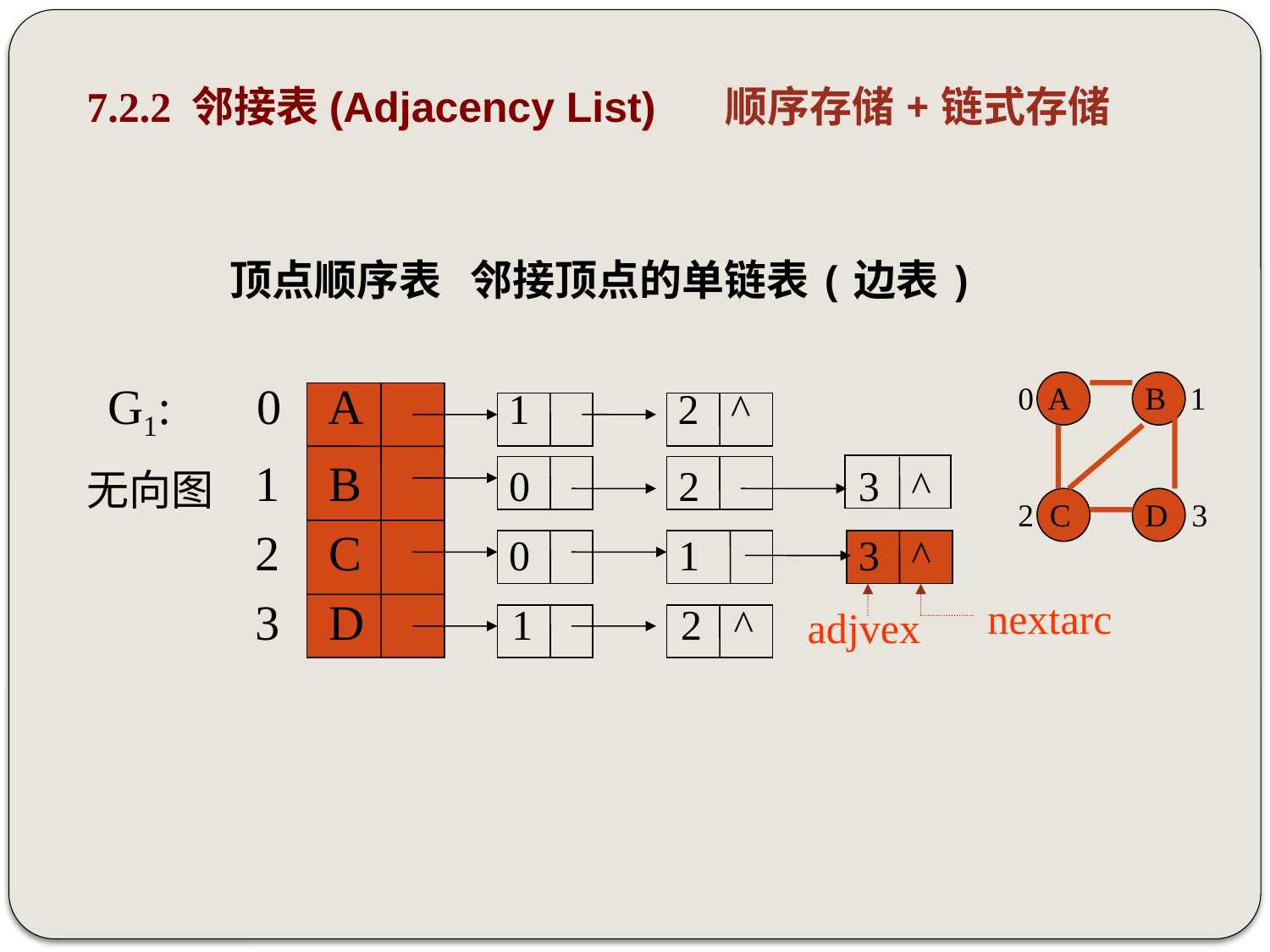

7.2.2 邻接表(Adjacency List)     顺序存储+链式存储

          顶点顺序表   邻接顶点的单链表(边表)

G1:       0    A            1              2   ^
            1    B            0              2               3   ^
            2    C            0              1               3   ^
            3    D            1              2   ^
0  A

B   1

2  C

D   3

无向图

nextarc

adjvex